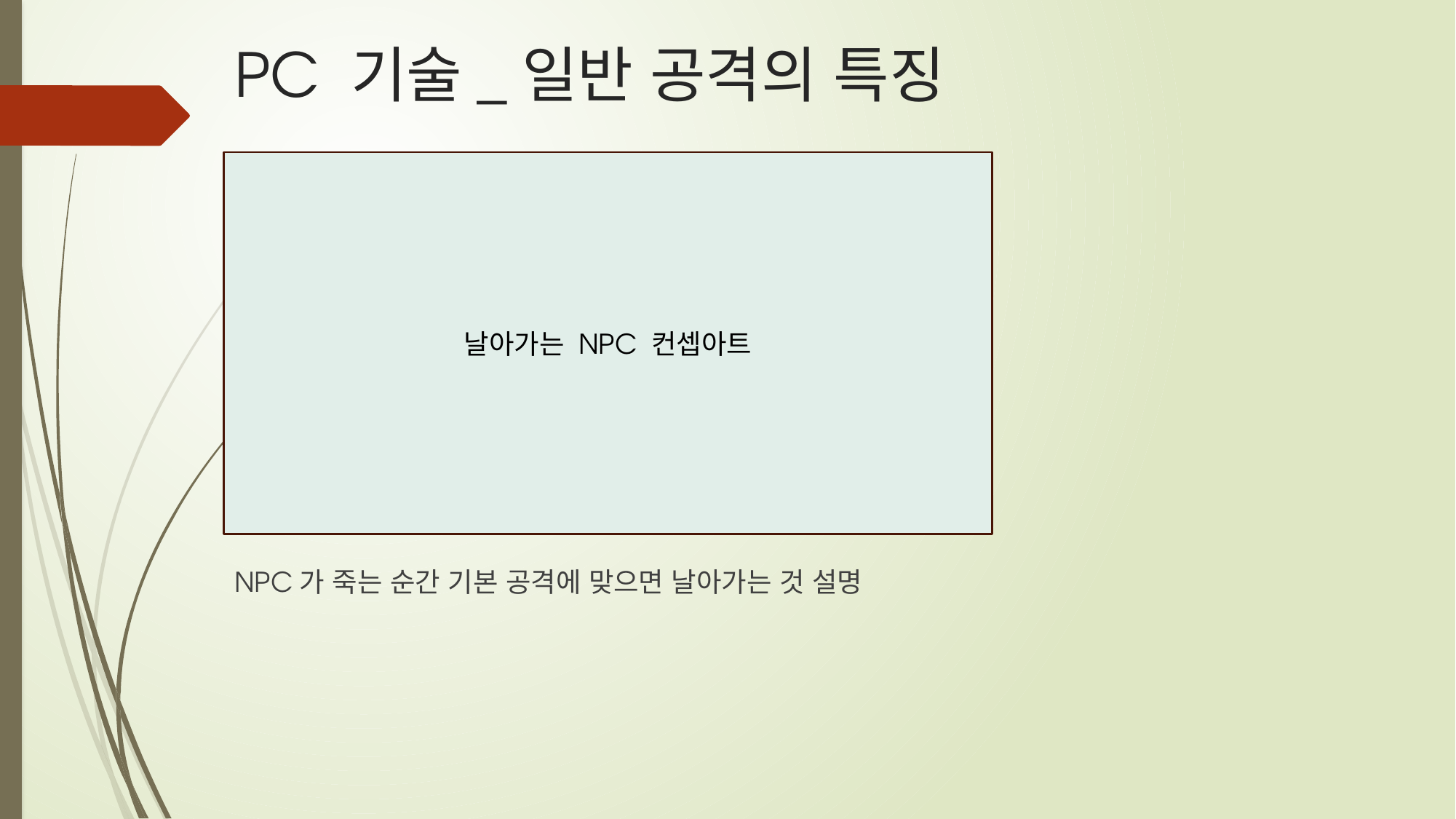

# PC 기술_일반 공격의 특징
날아가는 NPC 컨셉아트
NPC가 죽는 순간 기본 공격에 맞으면 날아가는 것 설명